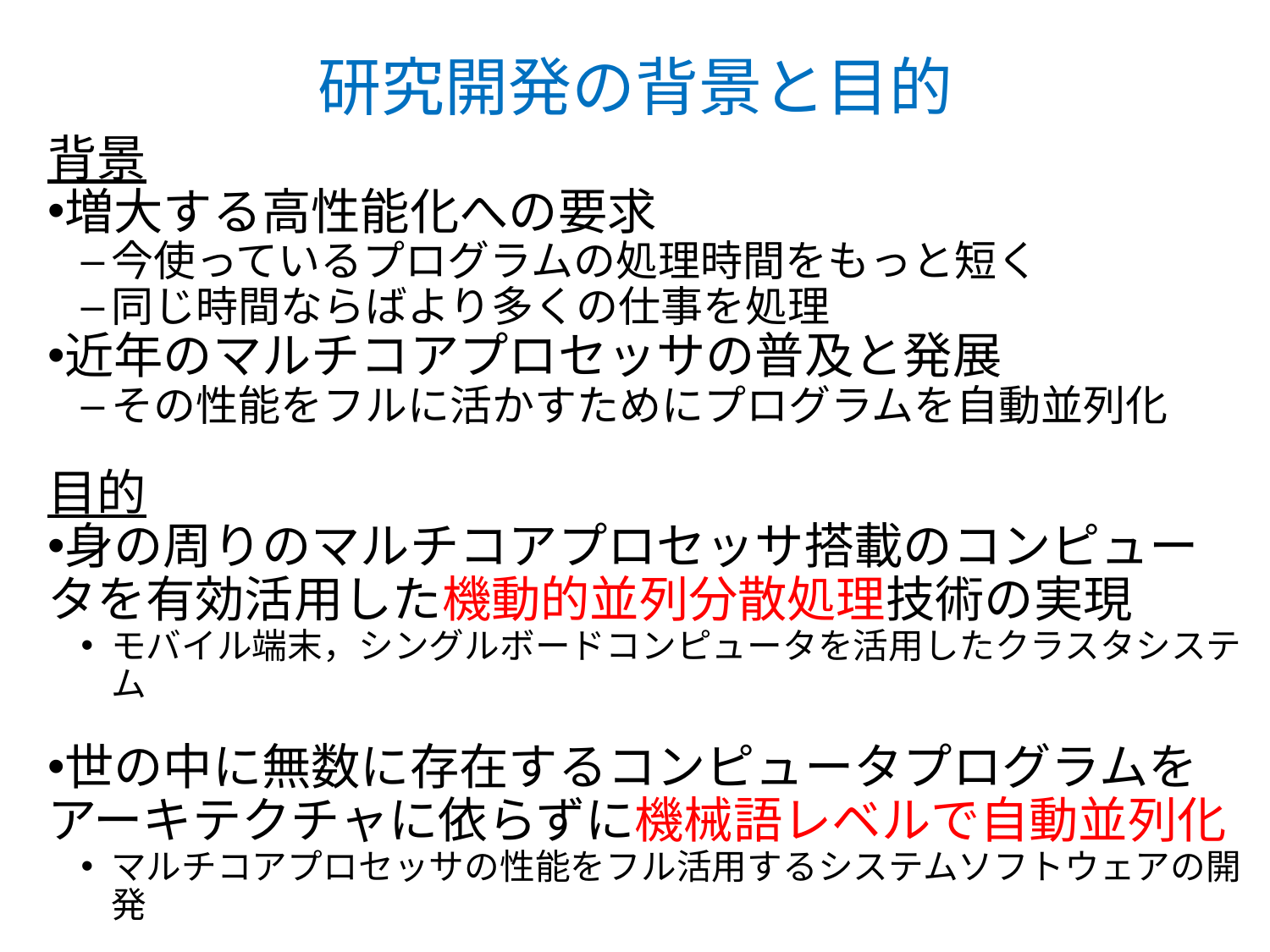

研究開発の背景と目的
背景
増大する高性能化への要求
今使っているプログラムの処理時間をもっと短く
同じ時間ならばより多くの仕事を処理
近年のマルチコアプロセッサの普及と発展
その性能をフルに活かすためにプログラムを自動並列化

目的
身の周りのマルチコアプロセッサ搭載のコンピュータを有効活用した機動的並列分散処理技術の実現
モバイル端末，シングルボードコンピュータを活用したクラスタシステム

世の中に無数に存在するコンピュータプログラムをアーキテクチャに依らずに機械語レベルで自動並列化
マルチコアプロセッサの性能をフル活用するシステムソフトウェアの開発